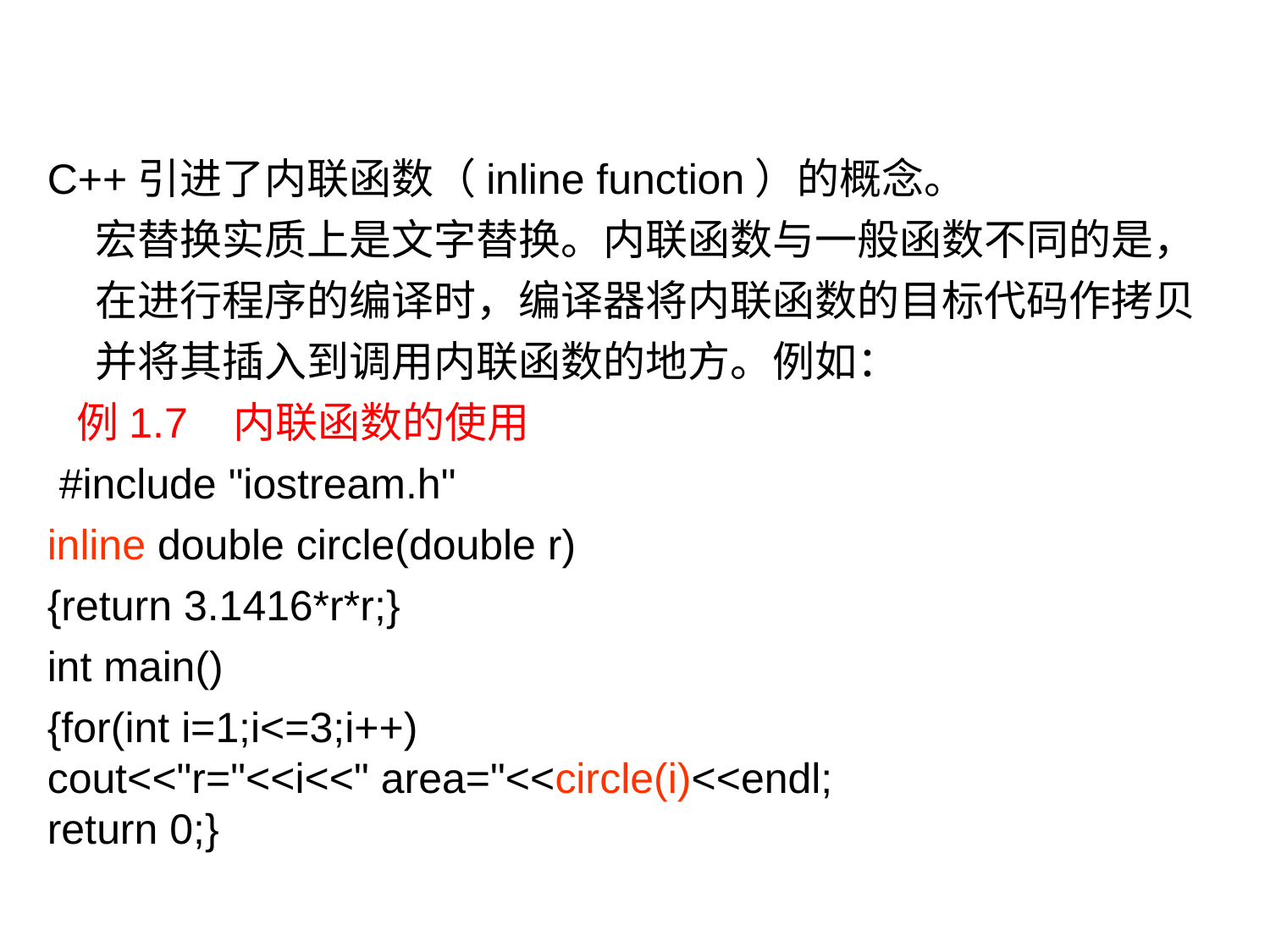

C++引进了内联函数（inline function）的概念。
    宏替换实质上是文字替换。内联函数与一般函数不同的是，在进行程序的编译时，编译器将内联函数的目标代码作拷贝并将其插入到调用内联函数的地方。例如：
  例1.7   内联函数的使用
 #include "iostream.h"
inline double circle(double r)
{return 3.1416*r*r;}
int main()
{for(int i=1;i<=3;i++)
cout<<"r="<<i<<" area="<<circle(i)<<endl;
return 0;}